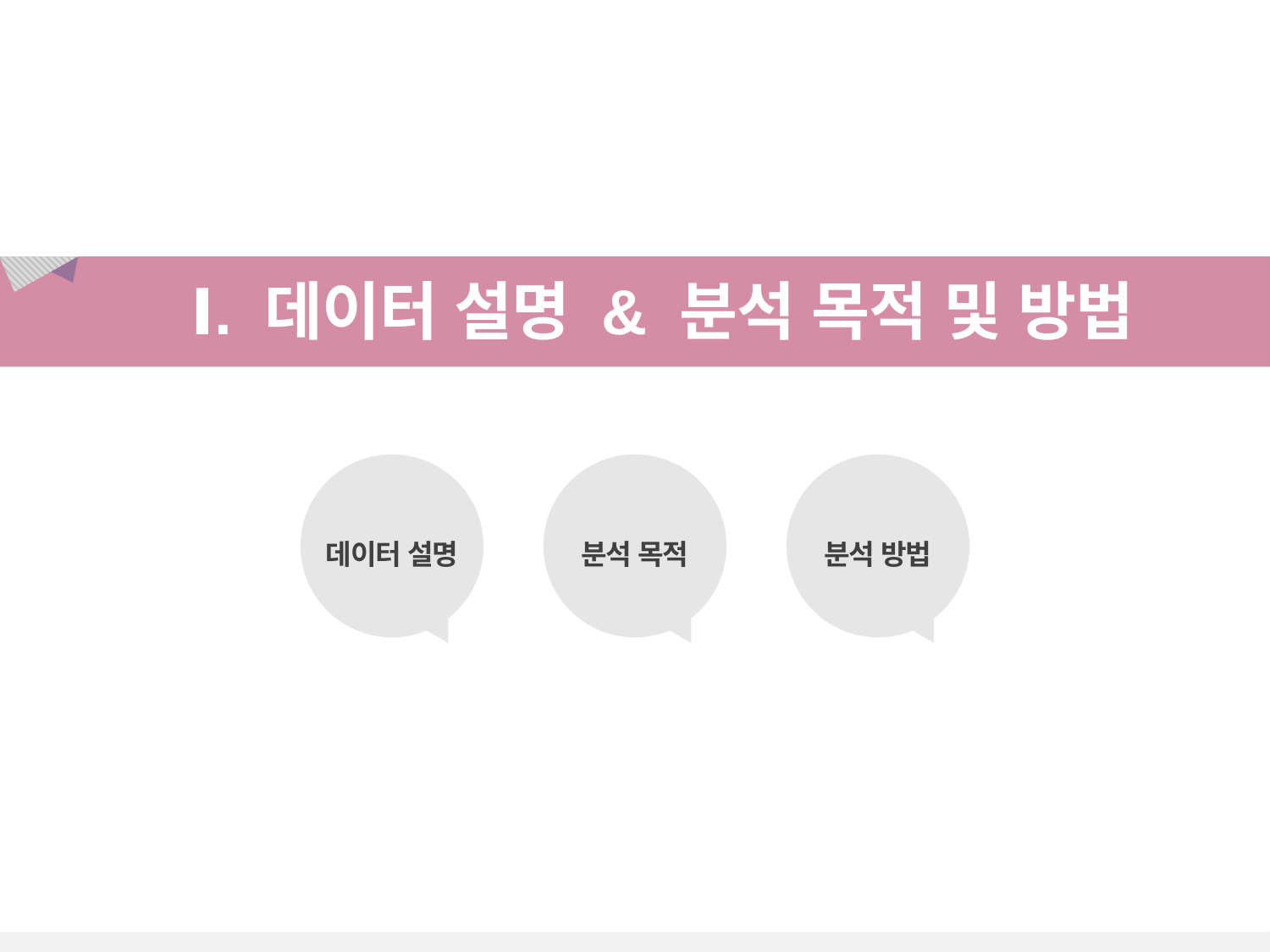

Ⅰ. 데이터 설명 & 분석 목적 및 방법

데이터 설명

분석 목적

분석 방법